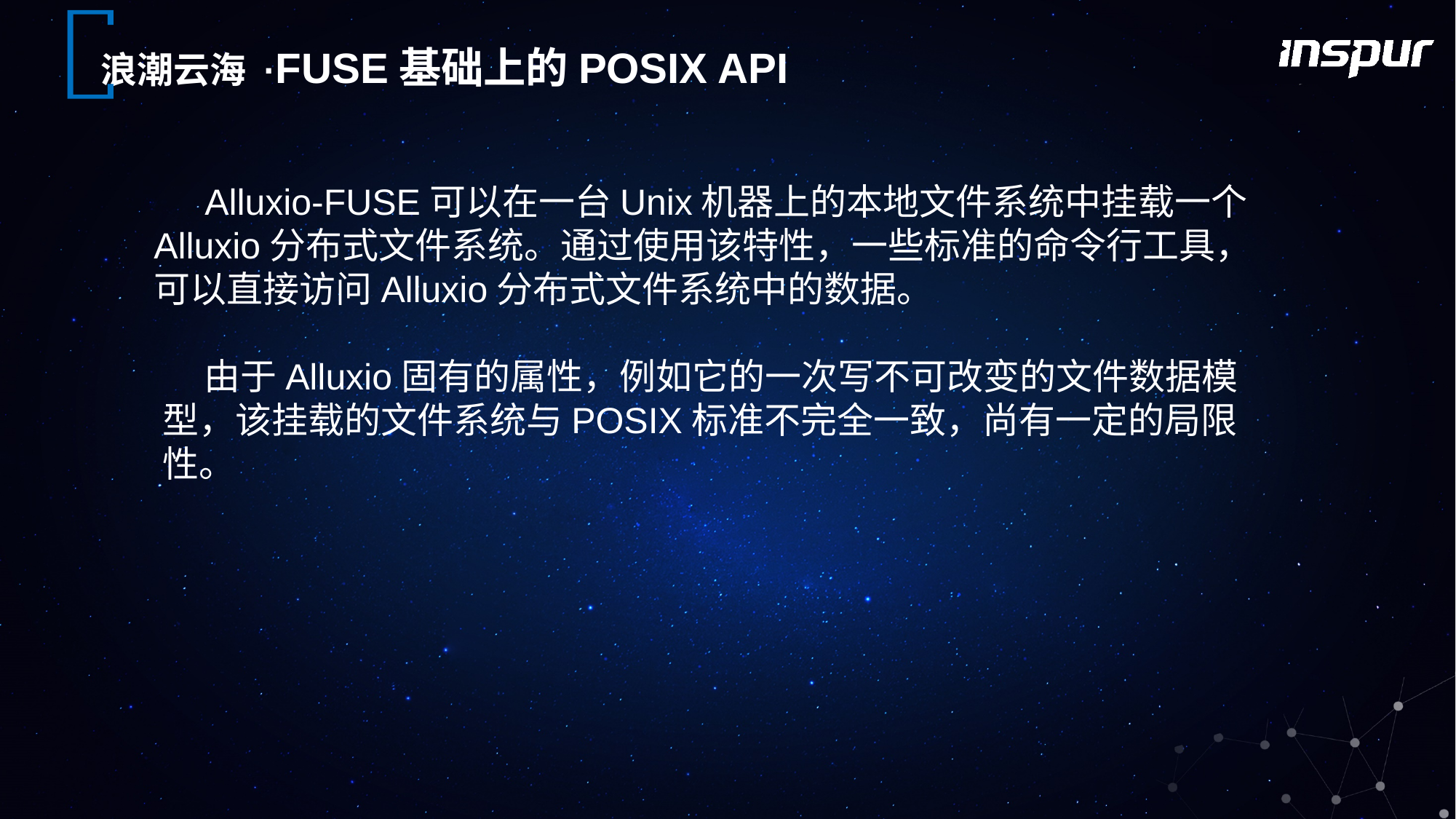

浪潮云海 ·FUSE基础上的POSIX API

     Alluxio-FUSE可以在一台Unix机器上的本地文件系统中挂载一个Alluxio分布式文件系统。通过使用该特性，一些标准的命令行工具，可以直接访问Alluxio分布式文件系统中的数据。
    由于Alluxio固有的属性，例如它的一次写不可改变的文件数据模型，该挂载的文件系统与POSIX标准不完全一致，尚有一定的局限性。